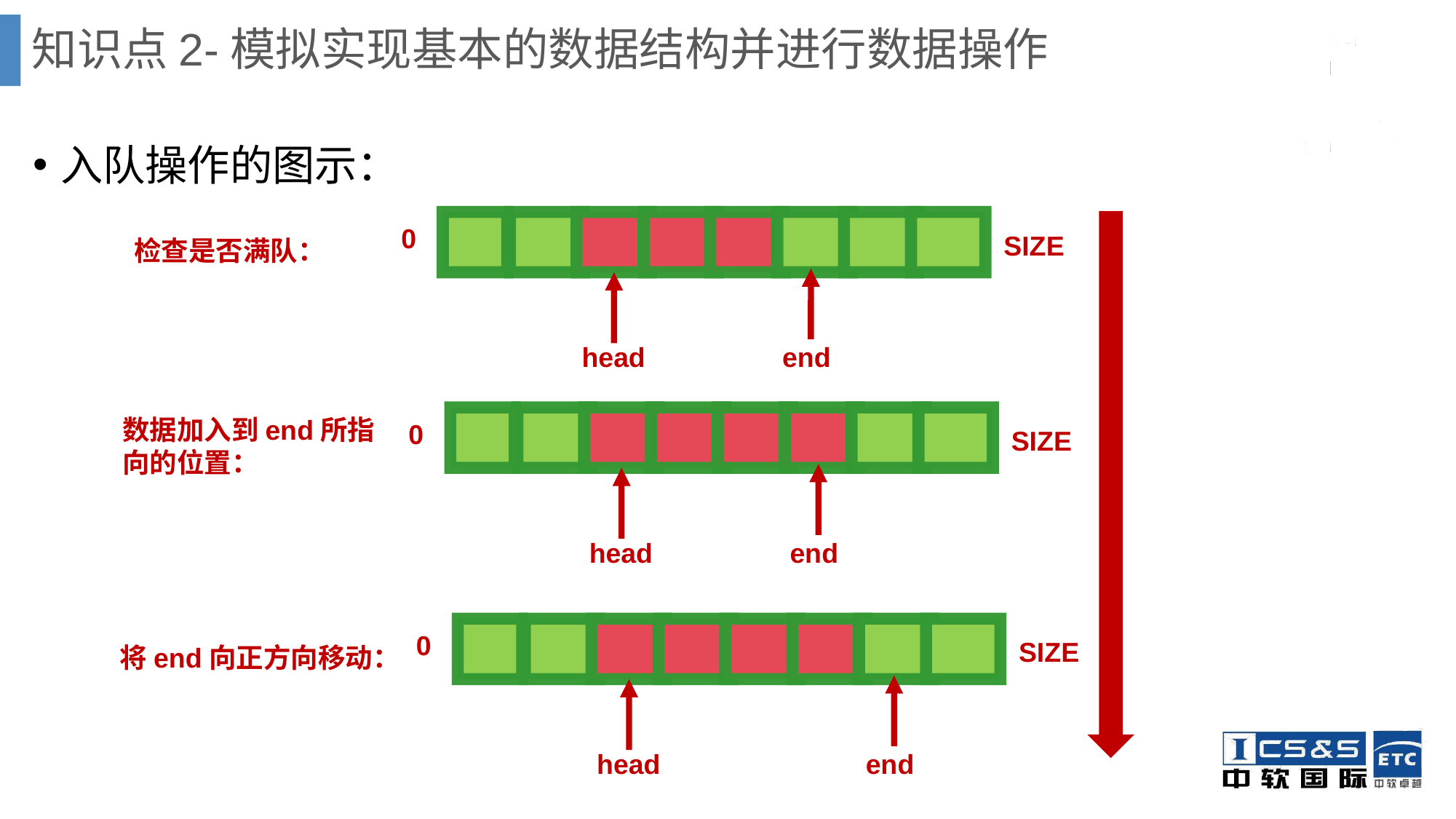

# 知识点2-模拟实现基本的数据结构并进行数据操作
入队操作的图示：

0
SIZE
检查是否满队：

head
end

数据加入到end所指向的位置：
0
SIZE

head
end

0
SIZE
将end向正方向移动：

head
end